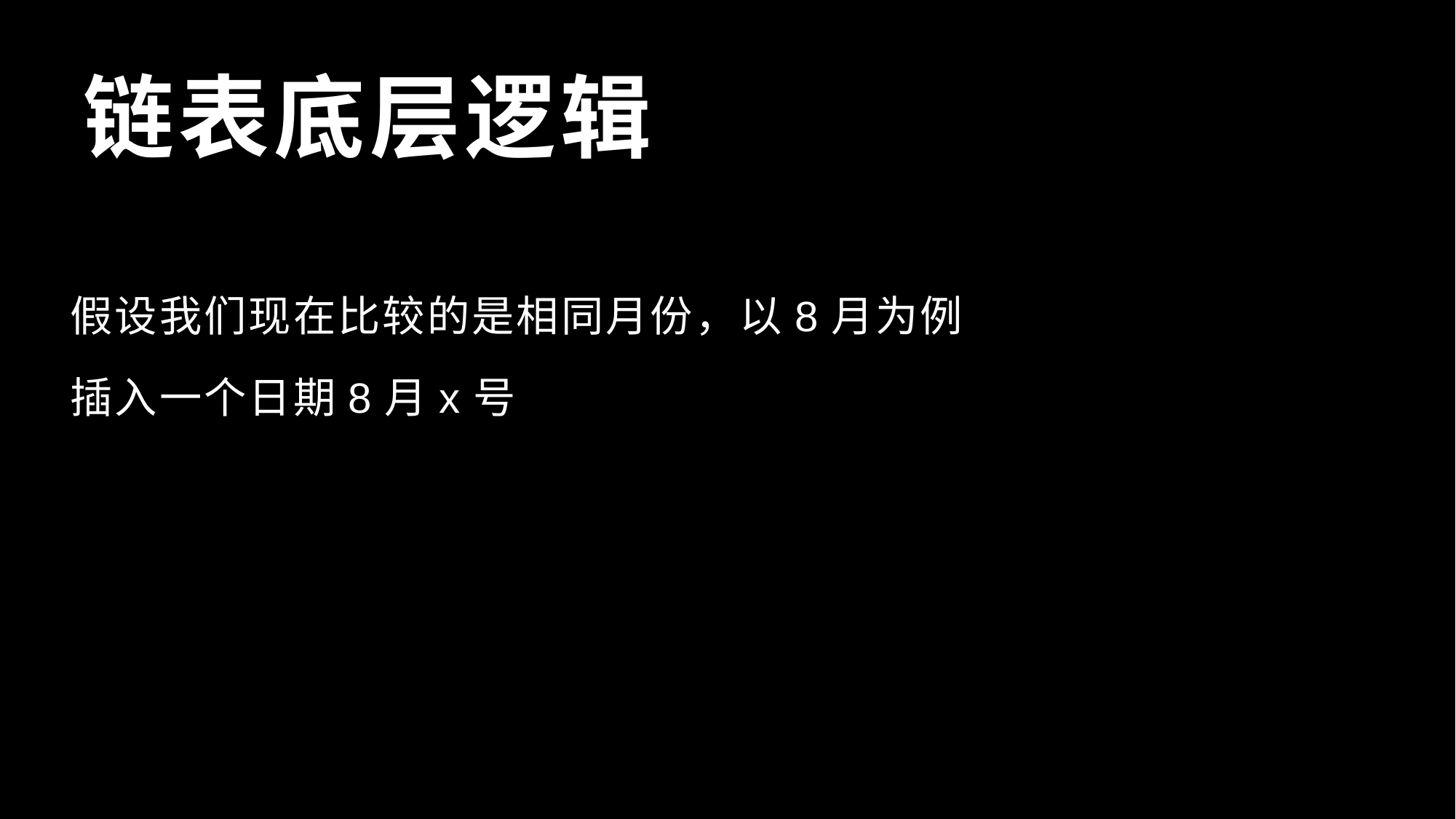

# 链表底层逻辑
假设我们现在比较的是相同月份，以8月为例
插入一个日期8月x号